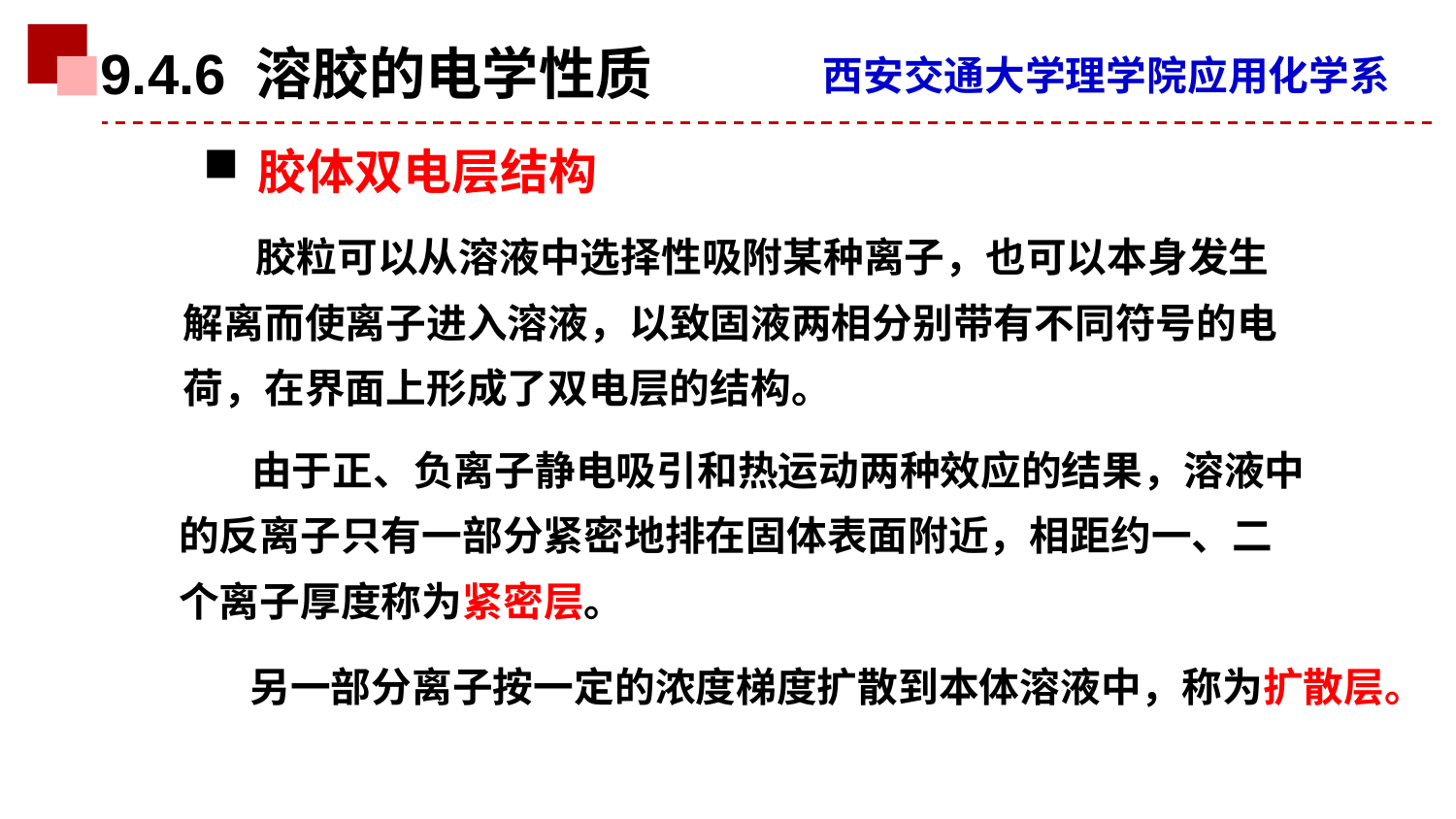

9.4.6 溶胶的电学性质
胶体双电层结构
胶粒可以从溶液中选择性吸附某种离子，也可以本身发生解离而使离子进入溶液，以致固液两相分别带有不同符号的电荷，在界面上形成了双电层的结构。
由于正、负离子静电吸引和热运动两种效应的结果，溶液中的反离子只有一部分紧密地排在固体表面附近，相距约一、二个离子厚度称为紧密层。
       另一部分离子按一定的浓度梯度扩散到本体溶液中，称为扩散层。